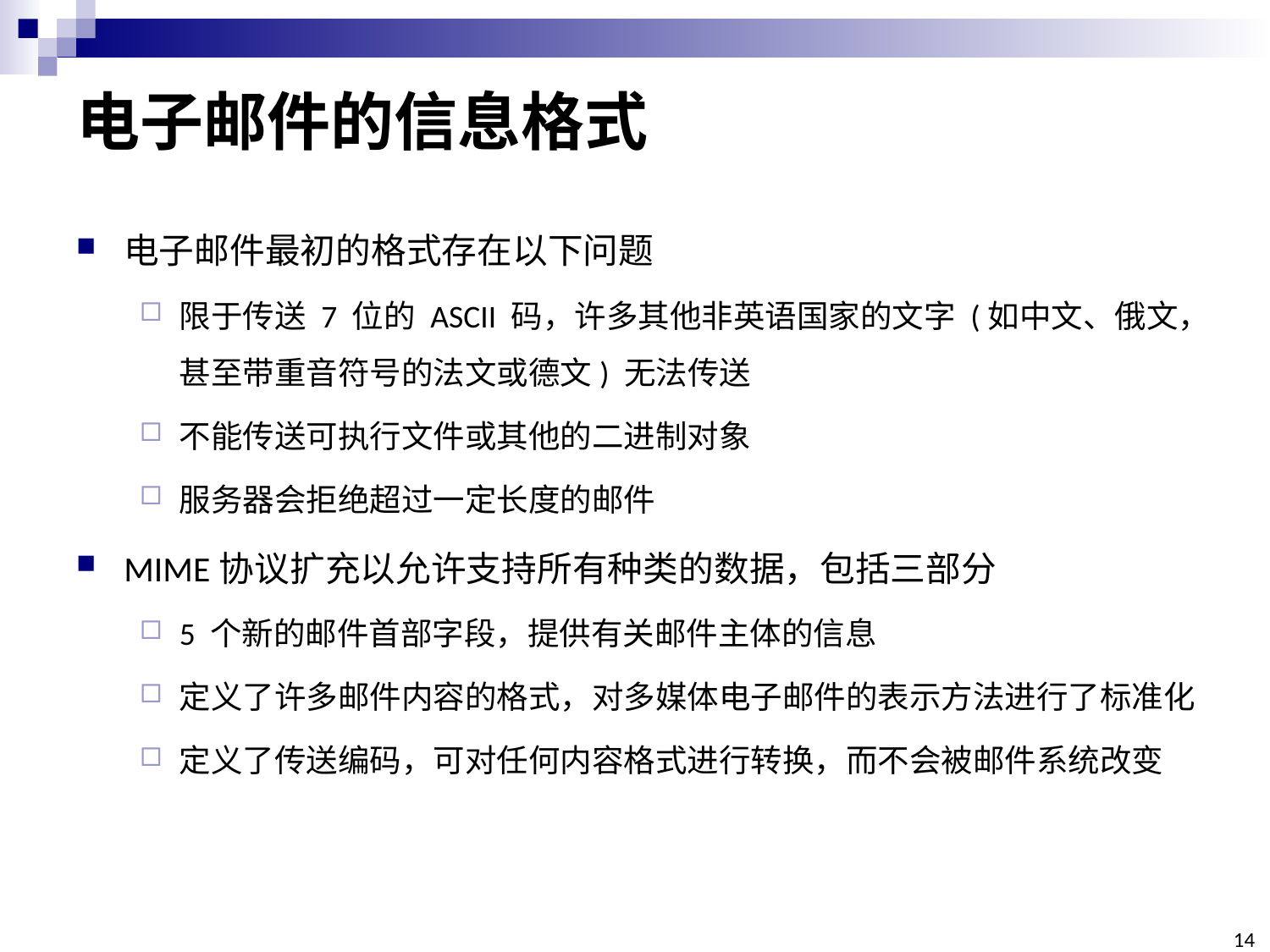

# 电子邮件的信息格式
电子邮件最初的格式存在以下问题
限于传送 7 位的 ASCII 码，许多其他非英语国家的文字 (如中文、俄文，甚至带重音符号的法文或德文) 无法传送
不能传送可执行文件或其他的二进制对象
服务器会拒绝超过一定长度的邮件
MIME协议扩充以允许支持所有种类的数据，包括三部分
5 个新的邮件首部字段，提供有关邮件主体的信息
定义了许多邮件内容的格式，对多媒体电子邮件的表示方法进行了标准化
定义了传送编码，可对任何内容格式进行转换，而不会被邮件系统改变
14